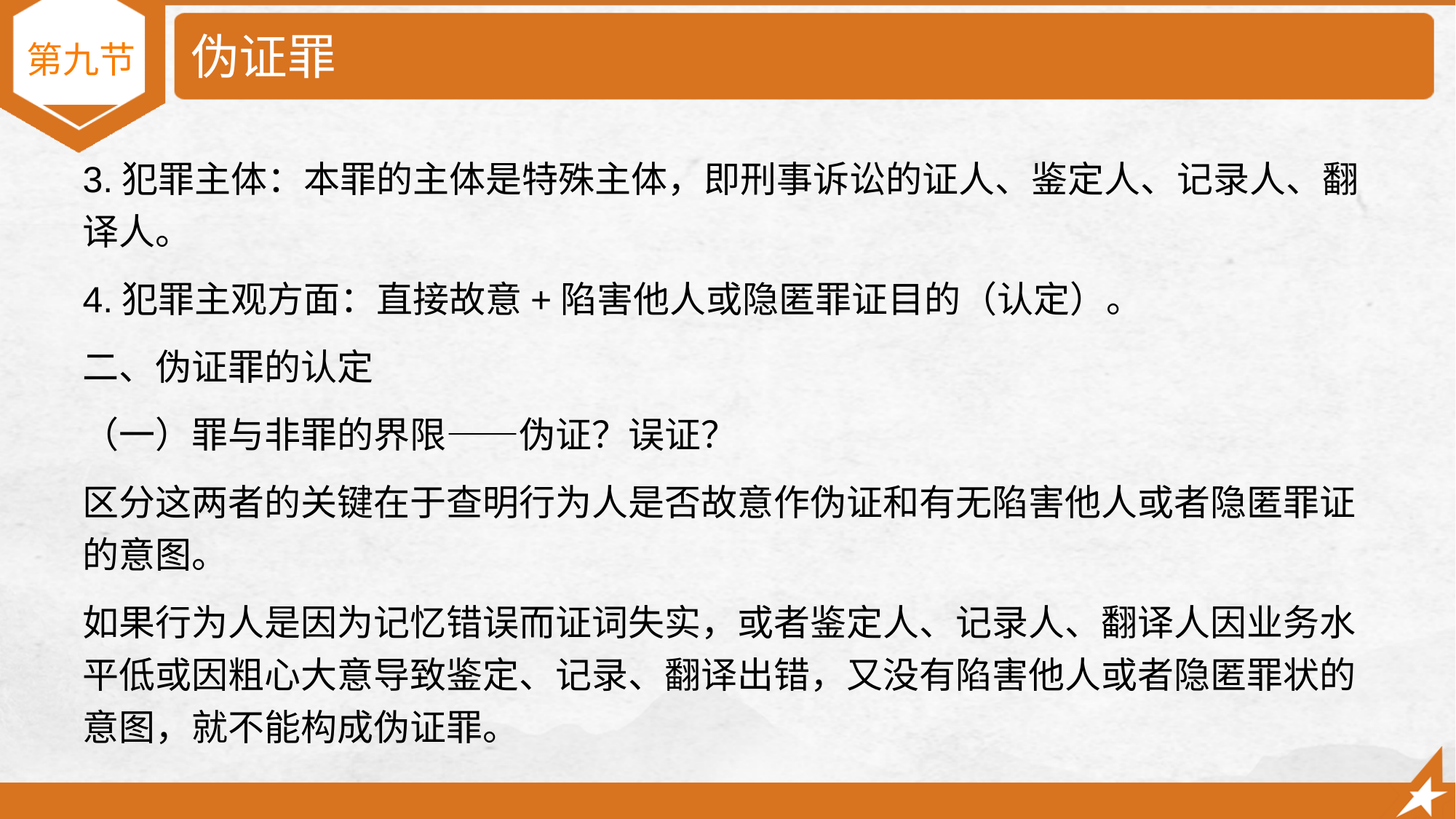

# 伪证罪
第九节
3.犯罪主体：本罪的主体是特殊主体，即刑事诉讼的证人、鉴定人、记录人、翻译人。
4.犯罪主观方面：直接故意+陷害他人或隐匿罪证目的（认定）。
二、伪证罪的认定
（一）罪与非罪的界限——伪证？误证？
区分这两者的关键在于查明行为人是否故意作伪证和有无陷害他人或者隐匿罪证的意图。
如果行为人是因为记忆错误而证词失实，或者鉴定人、记录人、翻译人因业务水平低或因粗心大意导致鉴定、记录、翻译出错，又没有陷害他人或者隐匿罪状的意图，就不能构成伪证罪。